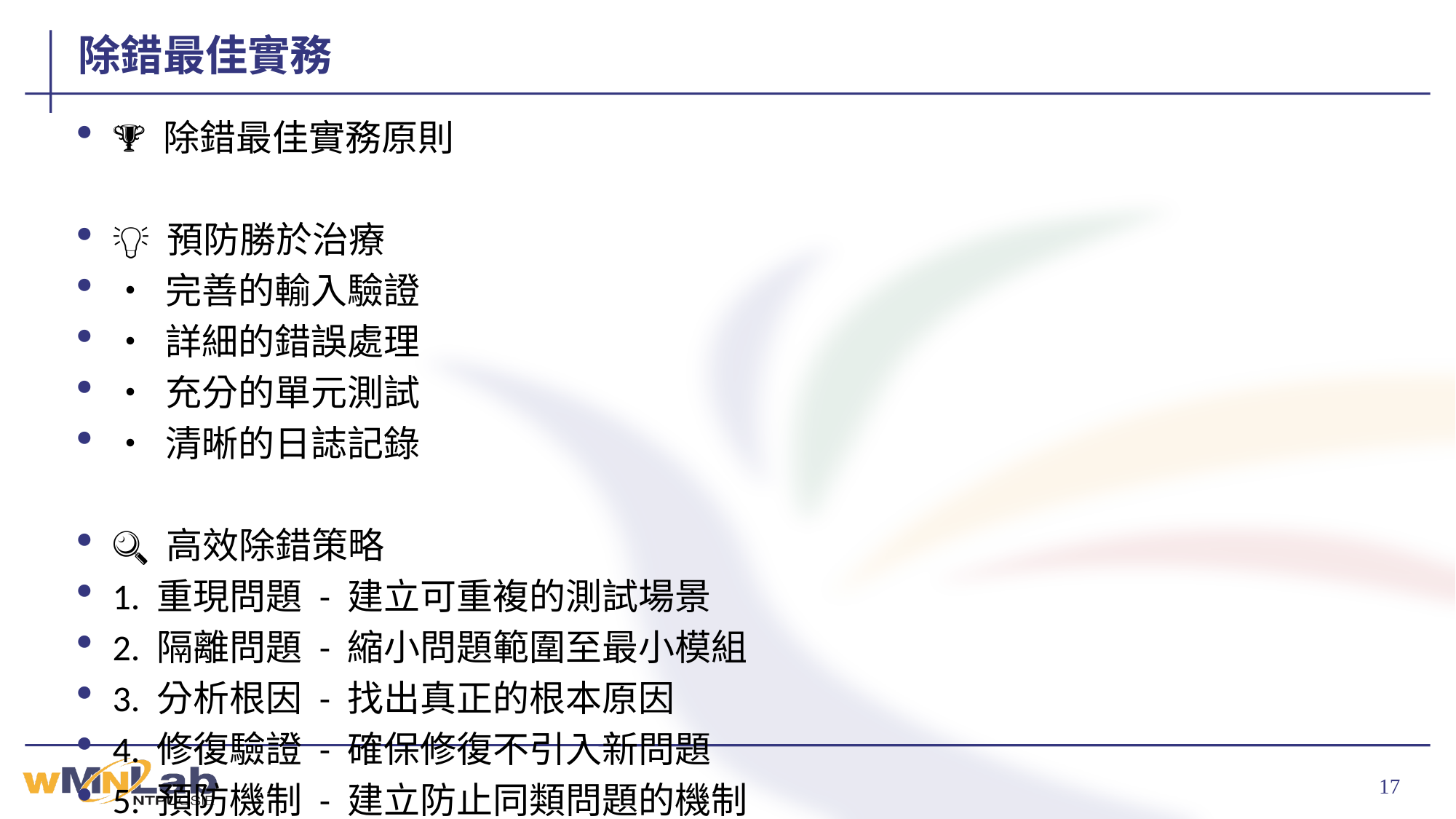

# 除錯最佳實務
🏆 除錯最佳實務原則

💡 預防勝於治療
• 完善的輸入驗證
• 詳細的錯誤處理
• 充分的單元測試
• 清晰的日誌記錄

🔍 高效除錯策略
1. 重現問題 - 建立可重複的測試場景
2. 隔離問題 - 縮小問題範圍至最小模組
3. 分析根因 - 找出真正的根本原因
4. 修復驗證 - 確保修復不引入新問題
5. 預防機制 - 建立防止同類問題的機制

📝 除錯文檔化
class DebuggingDocumentationManager:
    def record_debugging_session(self, issue_description, resolution):
        debug_record = {
            'timestamp': datetime.now(),
            'issue_description': issue_description,
            'symptoms_observed': self._capture_symptoms(),
            'diagnosis_steps': self._record_diagnosis_steps(),
            'root_cause': self._identify_root_cause(),
            'resolution_applied': resolution,
            'prevention_measures': self._suggest_prevention_measures()
        }

        self._save_to_knowledge_base(debug_record)

    def search_similar_issues(self, current_symptoms):
        # 從知識庫中搜尋類似問題
        return self.knowledge_base.search_by_symptoms(current_symptoms)